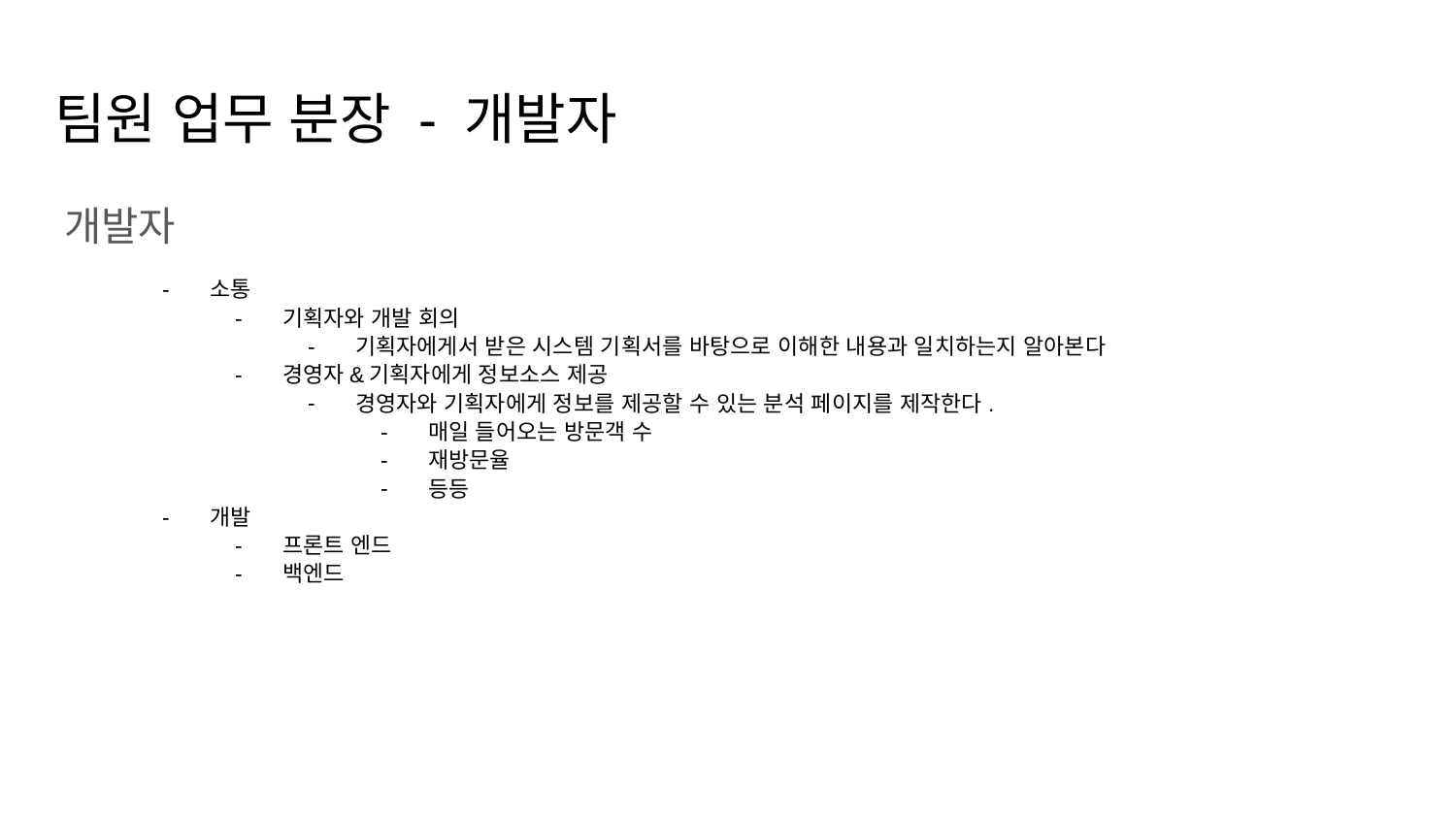

# 팀원 업무 분장 - 개발자
개발자
소통
기획자와 개발 회의
기획자에게서 받은 시스템 기획서를 바탕으로 이해한 내용과 일치하는지 알아본다
경영자&기획자에게 정보소스 제공
경영자와 기획자에게 정보를 제공할 수 있는 분석 페이지를 제작한다.
매일 들어오는 방문객 수
재방문율
등등
개발
프론트 엔드
백엔드